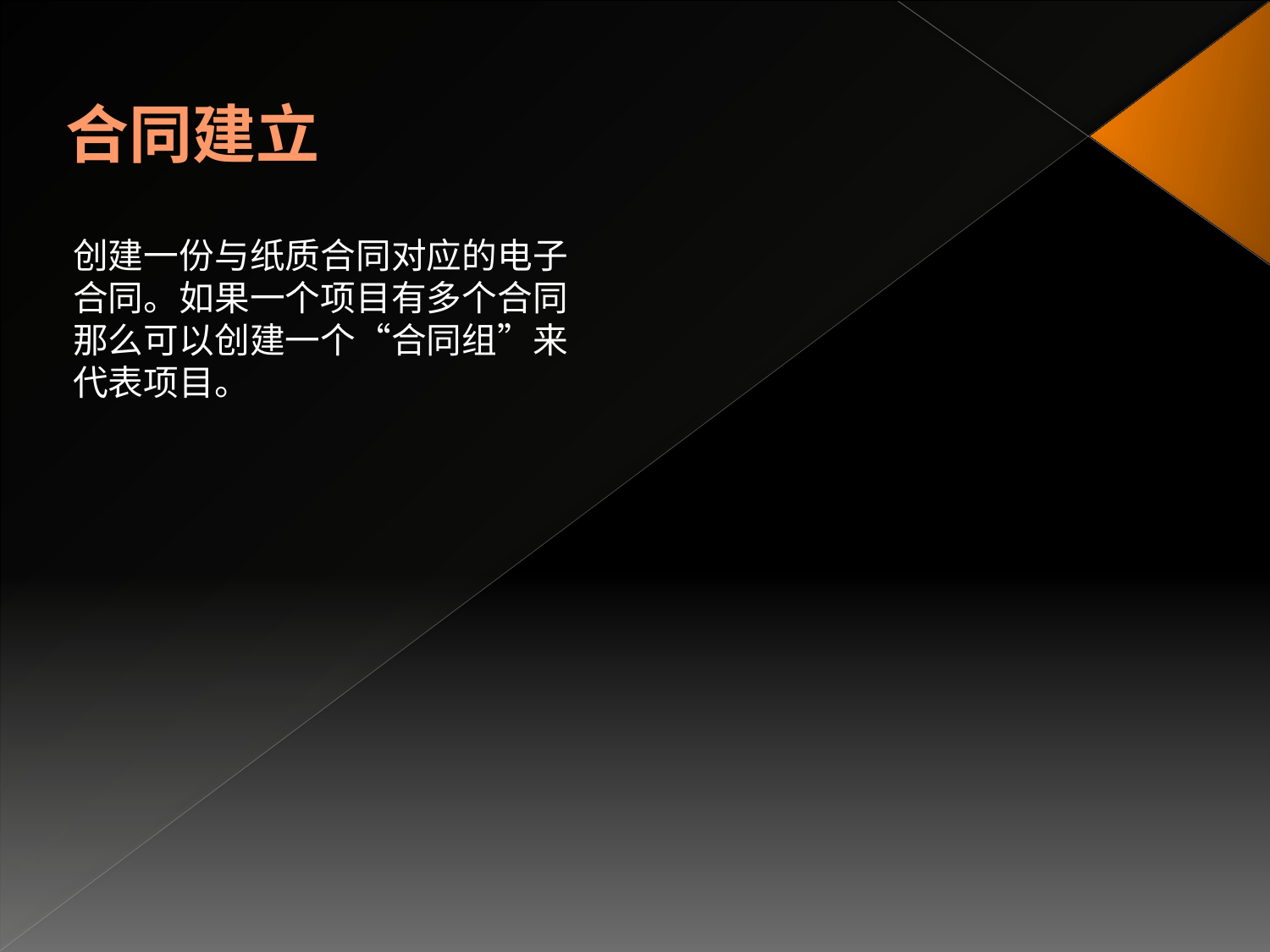

# 合同建立
创建一份与纸质合同对应的电子合同。如果一个项目有多个合同那么可以创建一个“合同组”来代表项目。